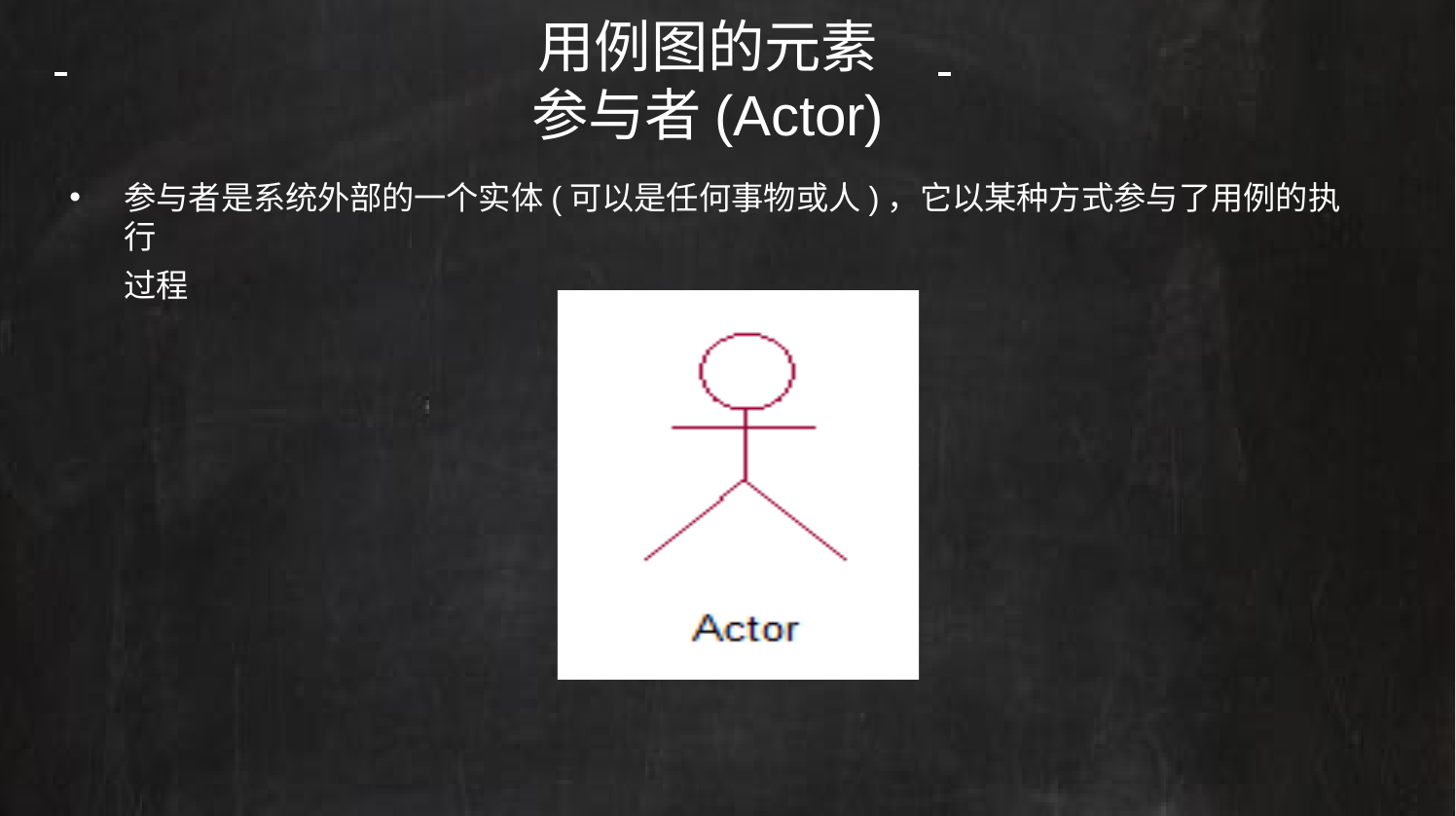

# 用例图的元素
参与者(Actor)
参与者是系统外部的一个实体(可以是任何事物或人)，它以某种方式参与了用例的执行
过程